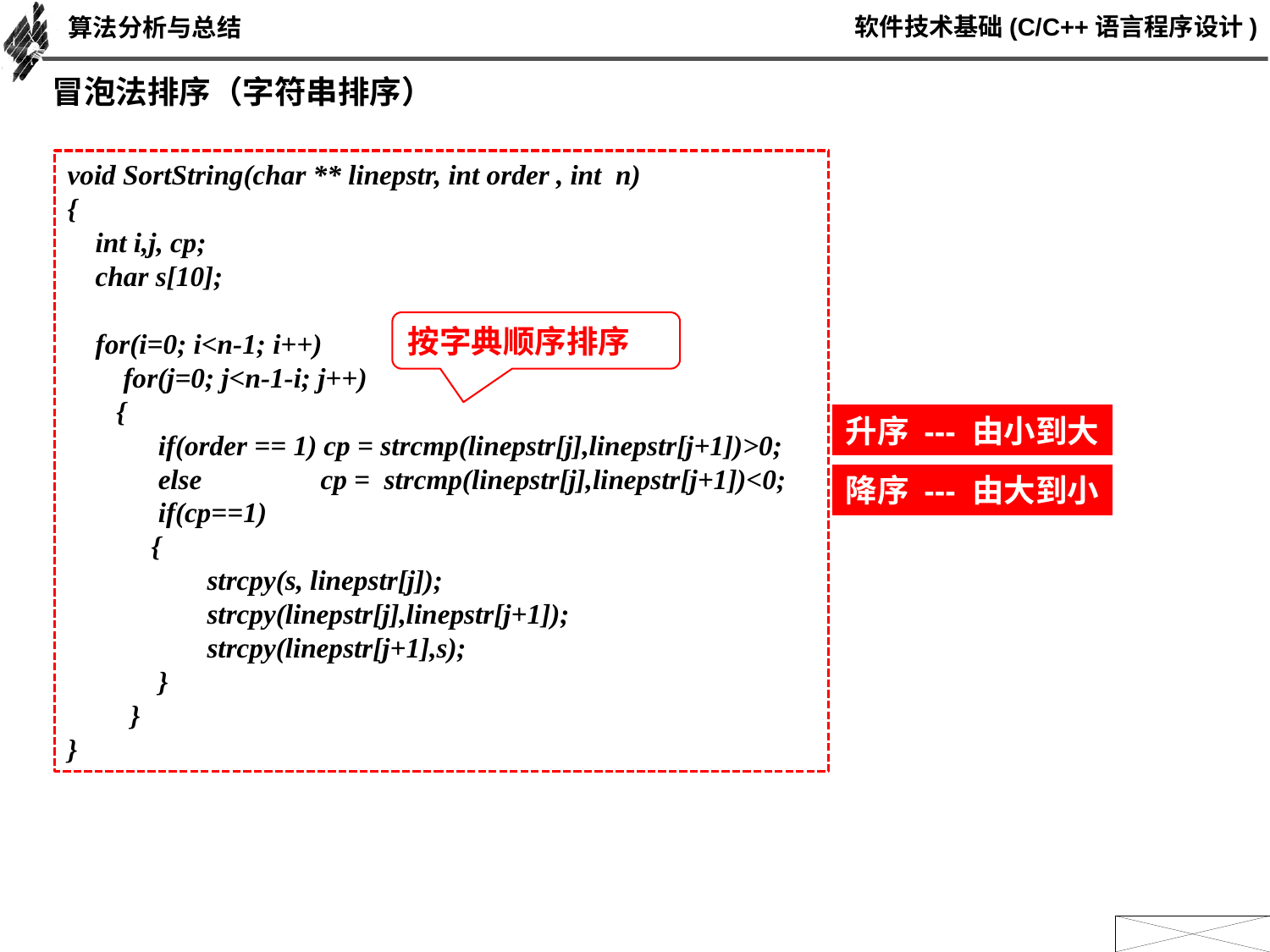

算法分析与总结
冒泡法排序（字符串排序）
void SortString(char ** linepstr, int order , int  n)
{
    int i,j, cp;
    char s[10];

    for(i=0; i<n-1; i++)
        for(j=0; j<n-1-i; j++)
       {
             if(order == 1) cp = strcmp(linepstr[j],linepstr[j+1])>0;
             else                 cp =  strcmp(linepstr[j],linepstr[j+1])<0;
             if(cp==1)
            {
                    strcpy(s, linepstr[j]);
                    strcpy(linepstr[j],linepstr[j+1]);
                    strcpy(linepstr[j+1],s);
             }
         }
}
按字典顺序排序
升序 --- 由小到大
降序 --- 由大到小